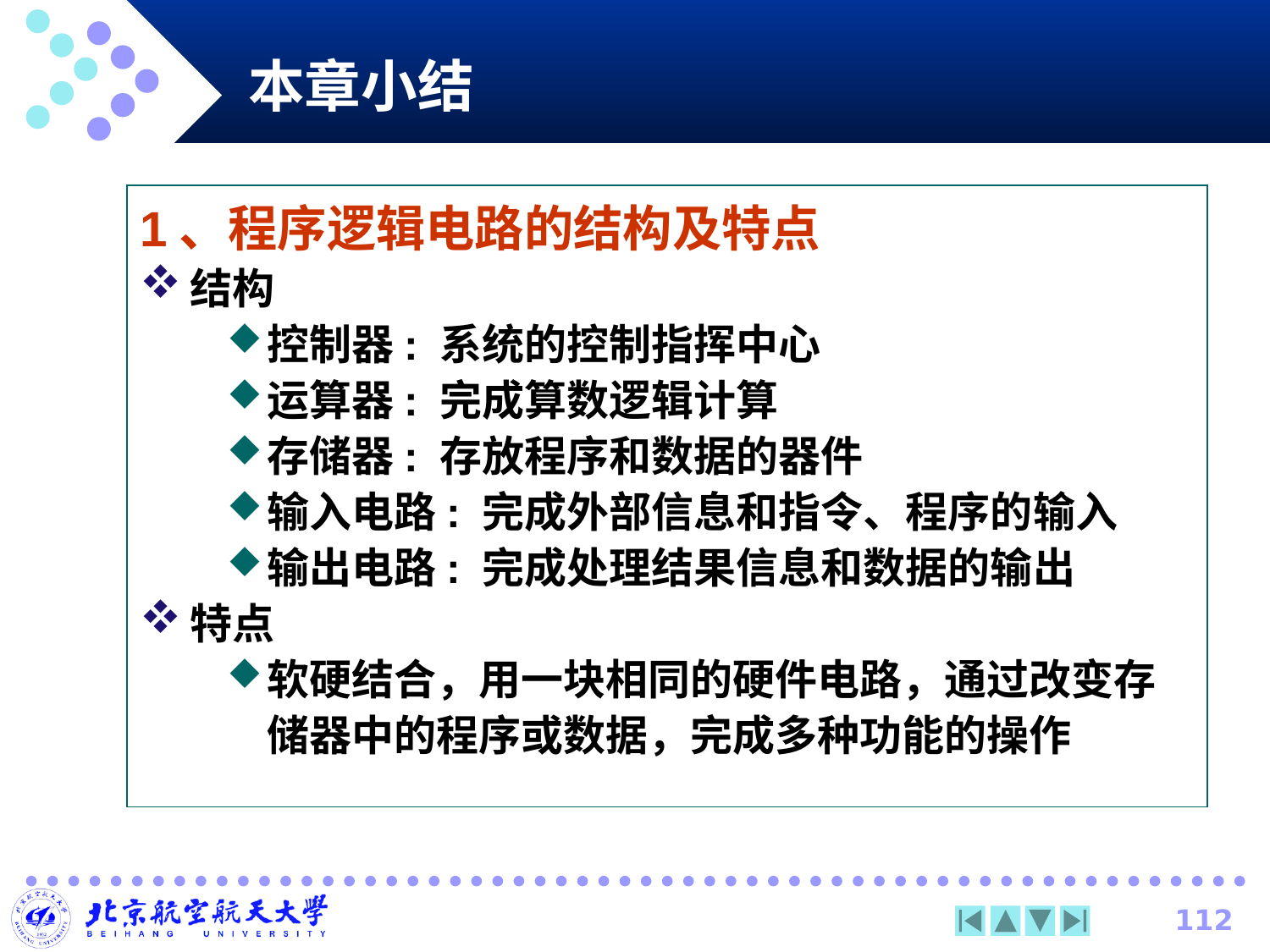

本章小结
1、程序逻辑电路的结构及特点
结构
控制器: 系统的控制指挥中心
运算器: 完成算数逻辑计算
存储器: 存放程序和数据的器件
输入电路: 完成外部信息和指令、程序的输入
输出电路: 完成处理结果信息和数据的输出
特点
软硬结合，用一块相同的硬件电路，通过改变存储器中的程序或数据，完成多种功能的操作
112